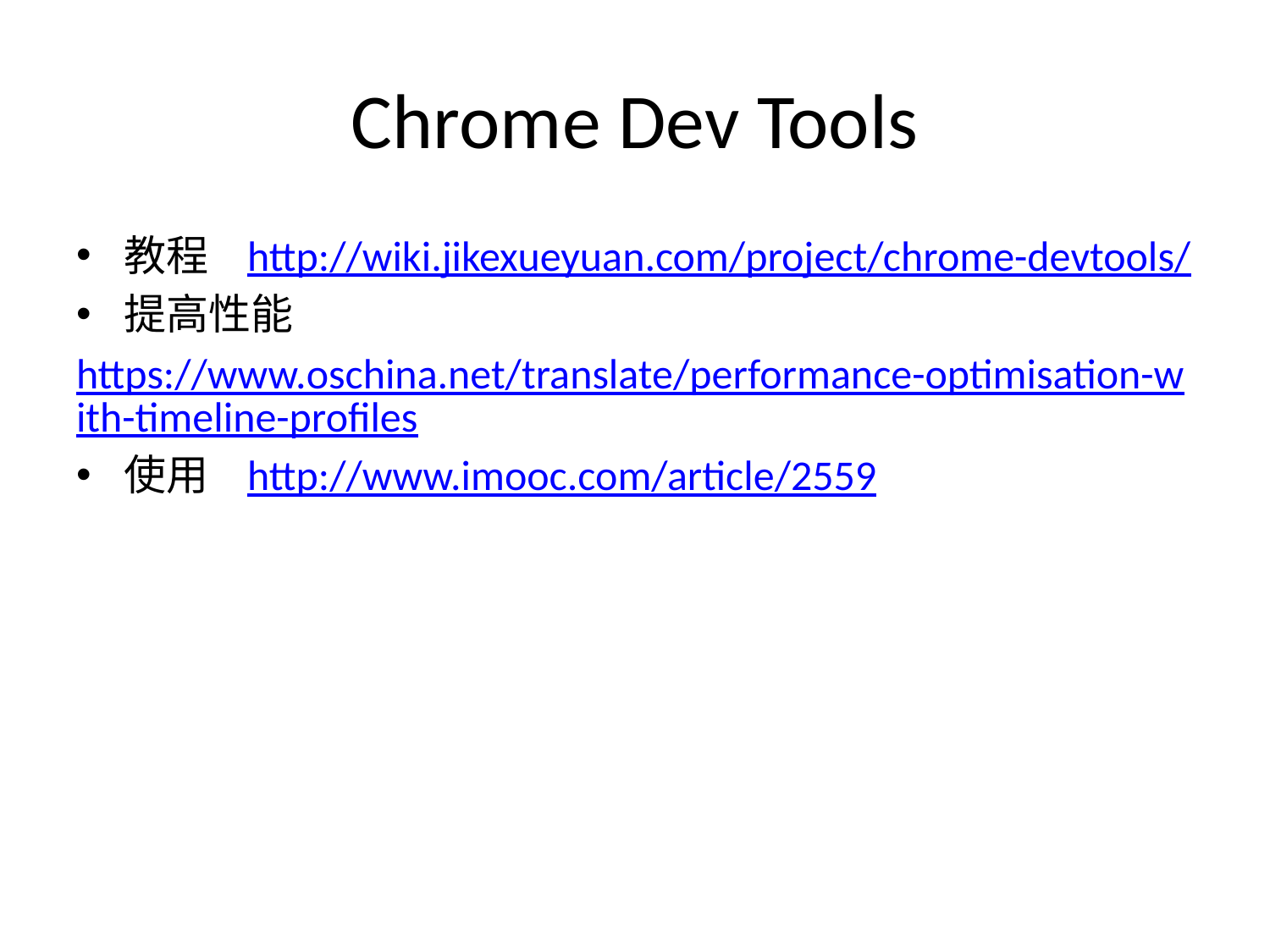

# Chrome Dev Tools
教程   http://wiki.jikexueyuan.com/project/chrome-devtools/
提高性能
https://www.oschina.net/translate/performance-optimisation-with-timeline-profiles
使用   http://www.imooc.com/article/2559